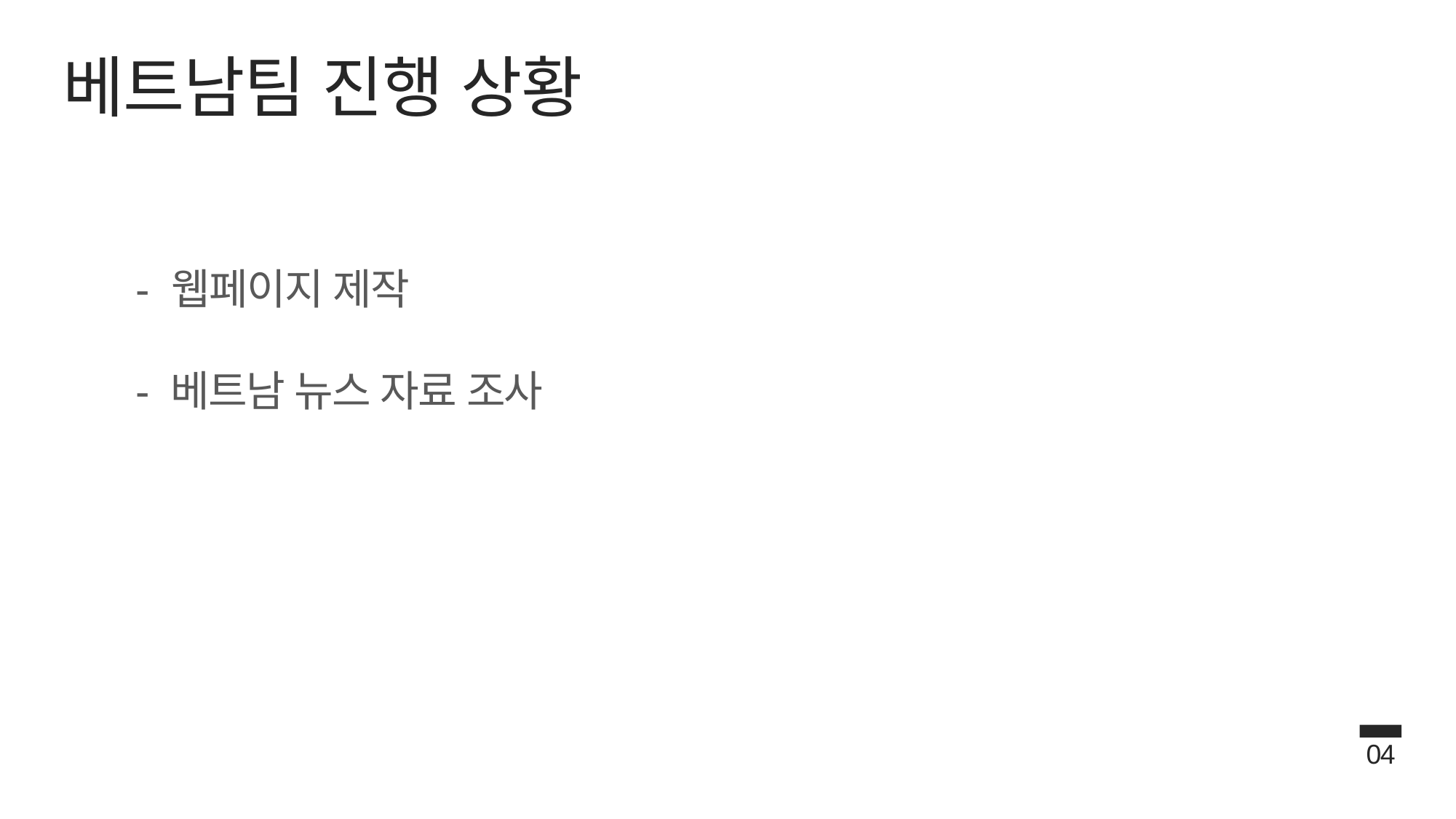

베트남팀 진행 상황
- 웹페이지 제작

- 베트남 뉴스 자료 조사

04